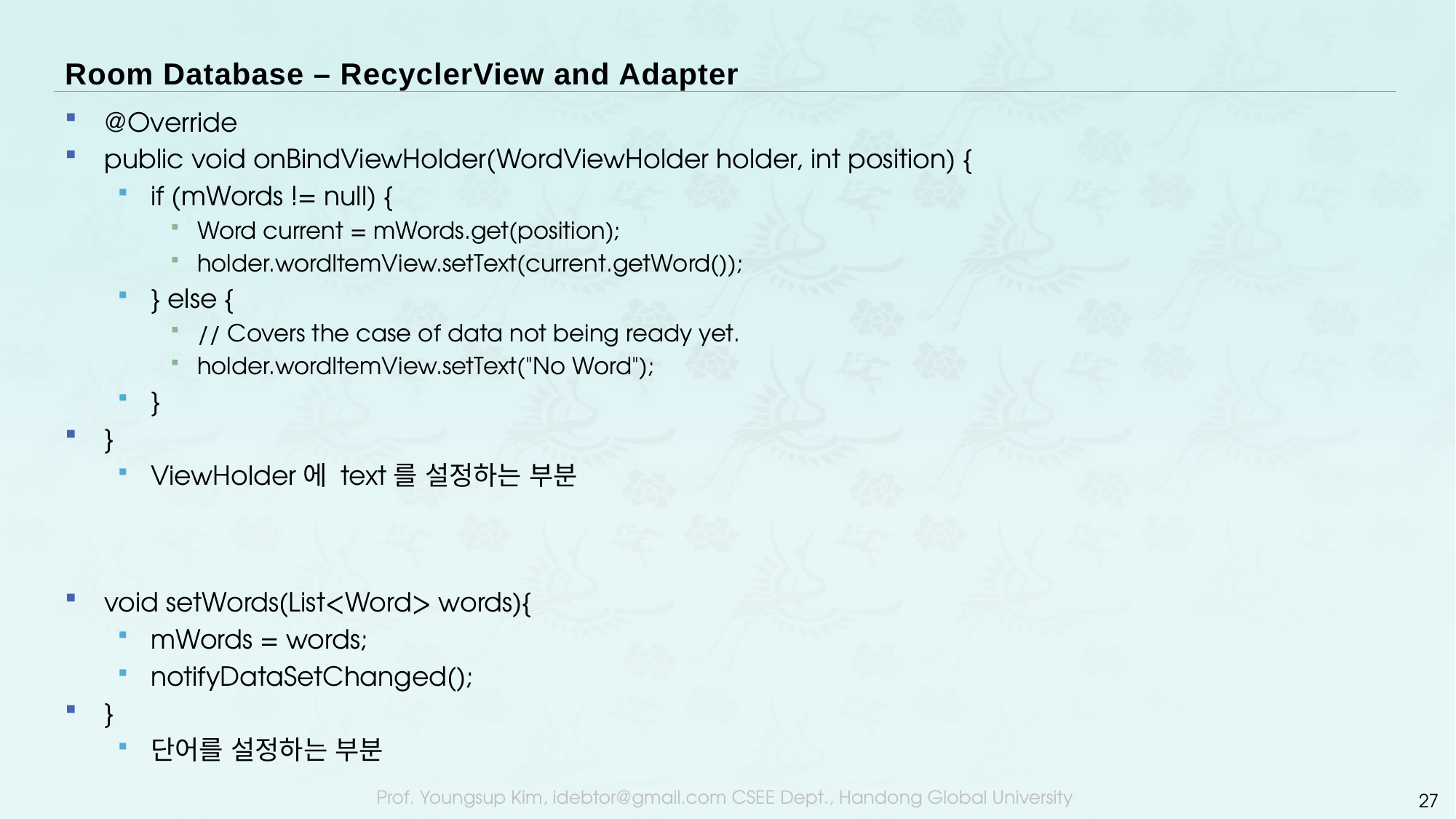

# Room Database – RecyclerView and Adapter
@Override
public void onBindViewHolder(WordViewHolder holder, int position) {
if (mWords != null) {
Word current = mWords.get(position);
holder.wordItemView.setText(current.getWord());
} else {
// Covers the case of data not being ready yet.
holder.wordItemView.setText("No Word");
}
}
ViewHolder에 text를 설정하는 부분

void setWords(List<Word> words){
mWords = words;
notifyDataSetChanged();
}
단어를 설정하는 부분
27